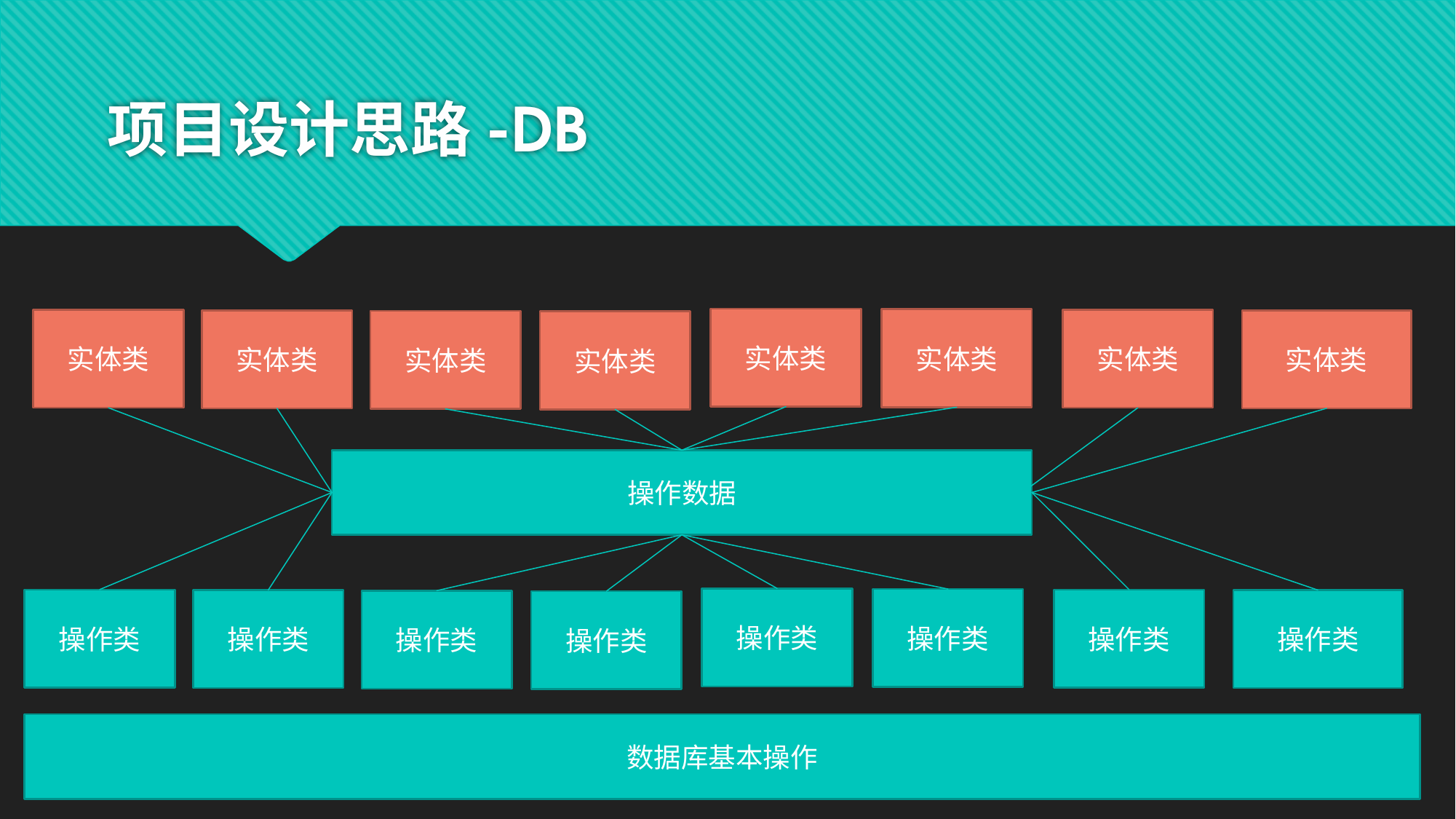

# 项目设计思路-DB
实体类
实体类
实体类
实体类
实体类
实体类
实体类
实体类
操作数据
操作类
操作类
操作类
操作类
操作类
操作类
操作类
操作类
数据库基本操作